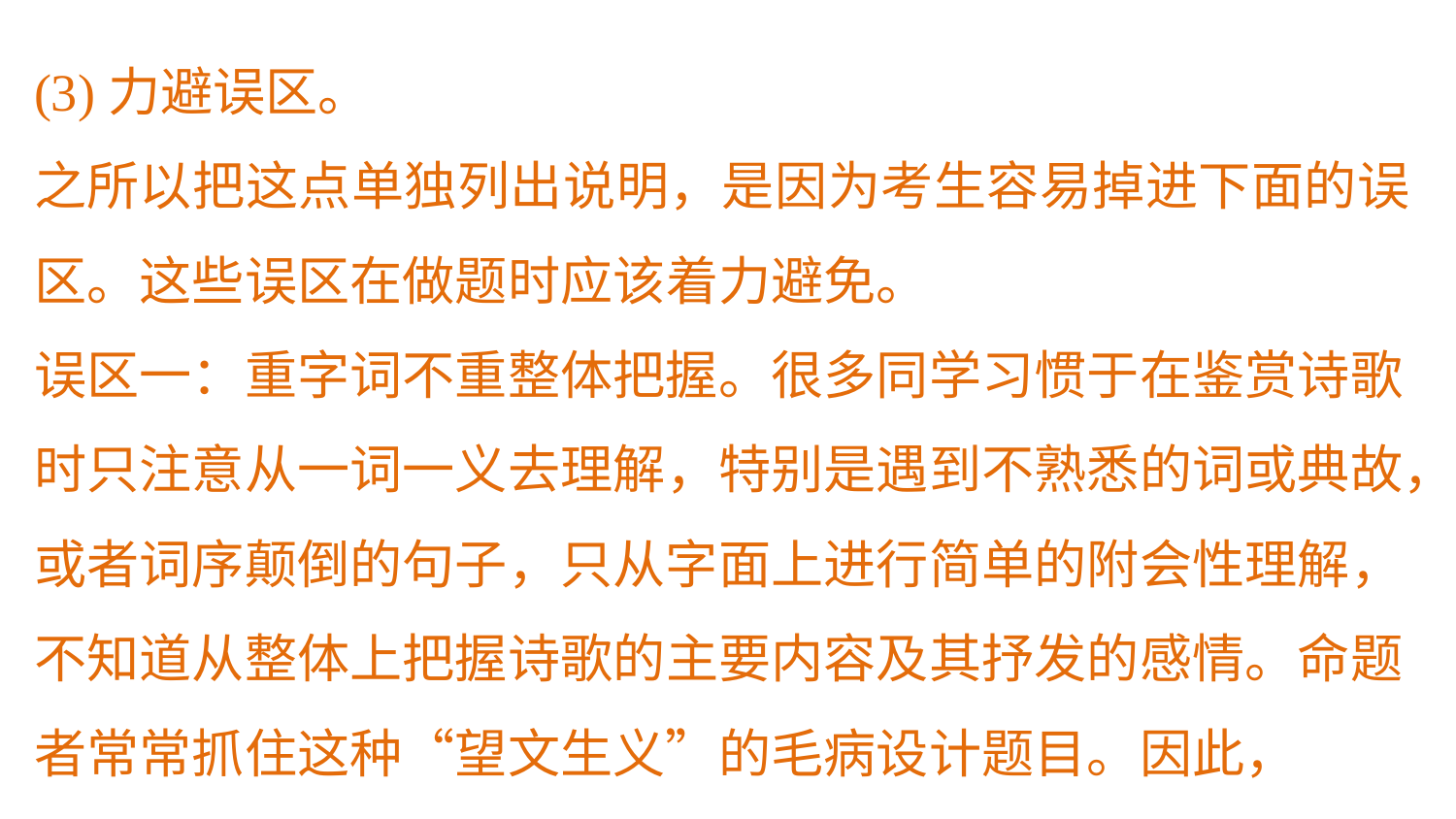

(3)力避误区。
之所以把这点单独列出说明，是因为考生容易掉进下面的误区。这些误区在做题时应该着力避免。
误区一：重字词不重整体把握。很多同学习惯于在鉴赏诗歌时只注意从一词一义去理解，特别是遇到不熟悉的词或典故，或者词序颠倒的句子，只从字面上进行简单的附会性理解，不知道从整体上把握诗歌的主要内容及其抒发的感情。命题者常常抓住这种“望文生义”的毛病设计题目。因此，